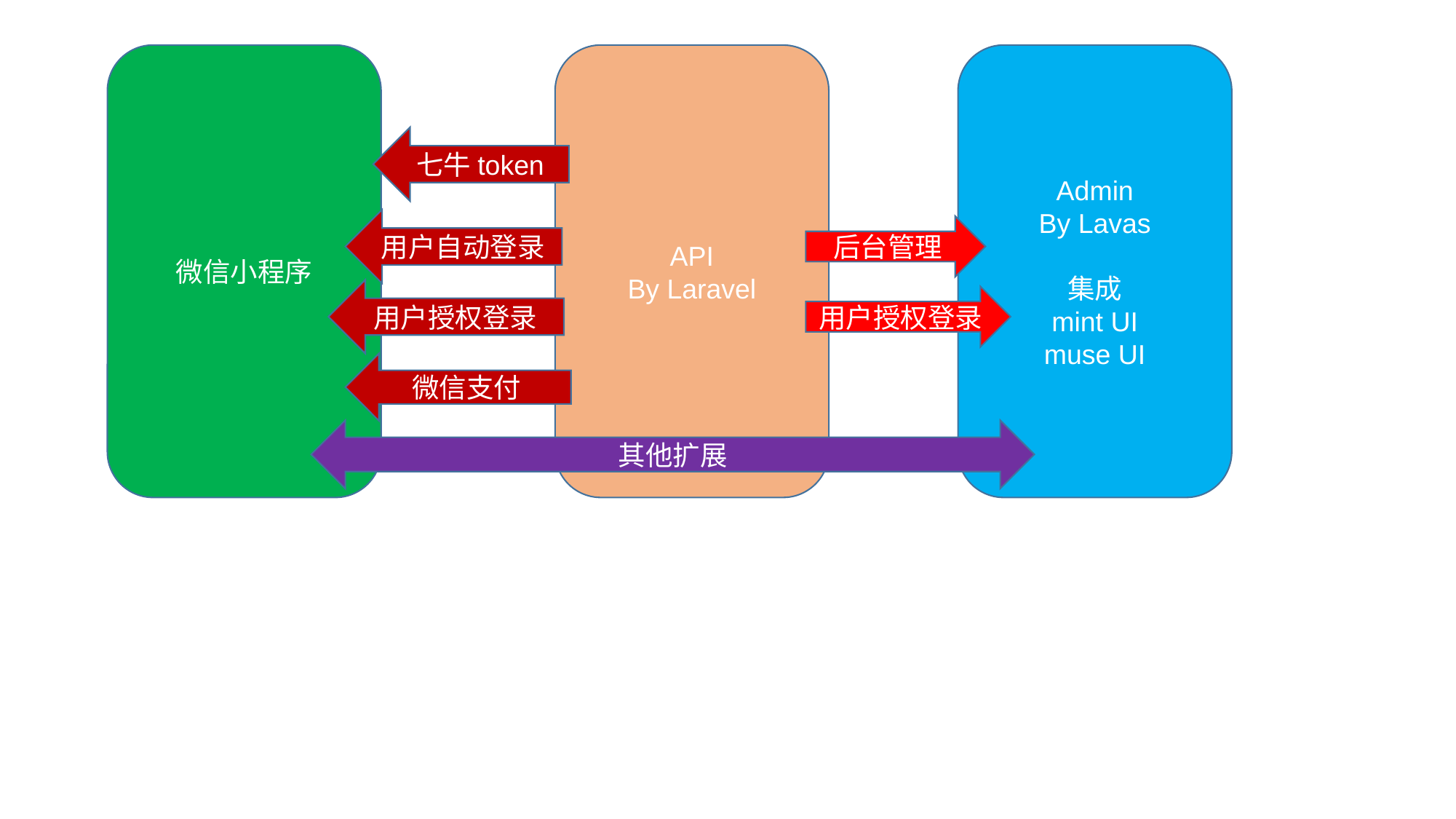

微信小程序
API
By Laravel
Admin
By Lavas

集成
mint UI
muse UI
七牛token
用户自动登录
后台管理
用户授权登录
用户授权登录
微信支付
其他扩展